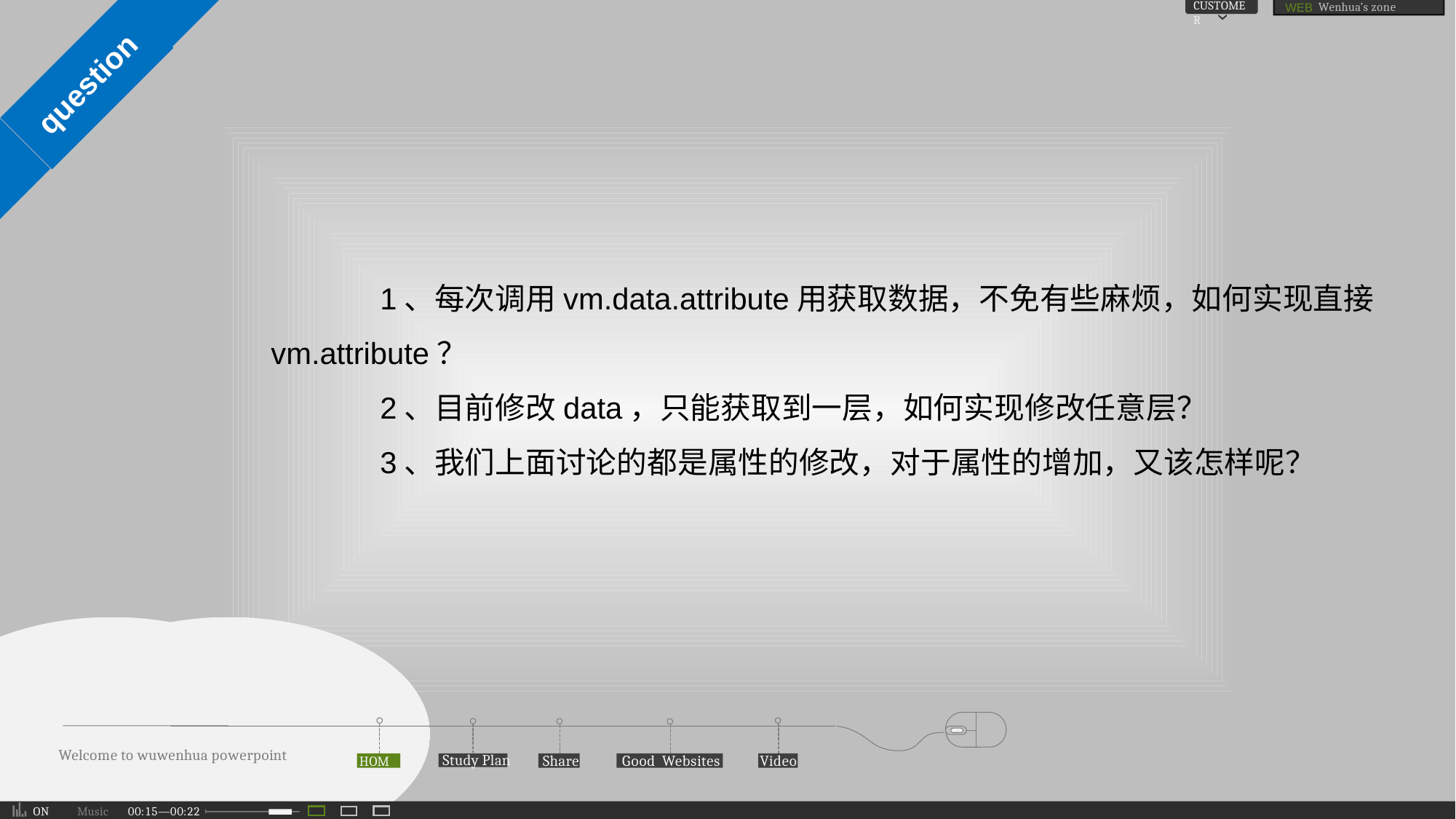

CUSTOMER
Wenhua’s zone
WEB

question
	1、每次调用vm.data.attribute用获取数据，不免有些麻烦，如何实现直接vm.attribute？
	2、目前修改data，只能获取到一层，如何实现修改任意层？
	3、我们上面讨论的都是属性的修改，对于属性的增加，又该怎样呢？

Welcome to wuwenhua powerpoint

Study Plan
Share
Good  Websites
Video
HOME

ON
Music       00:15—00:22